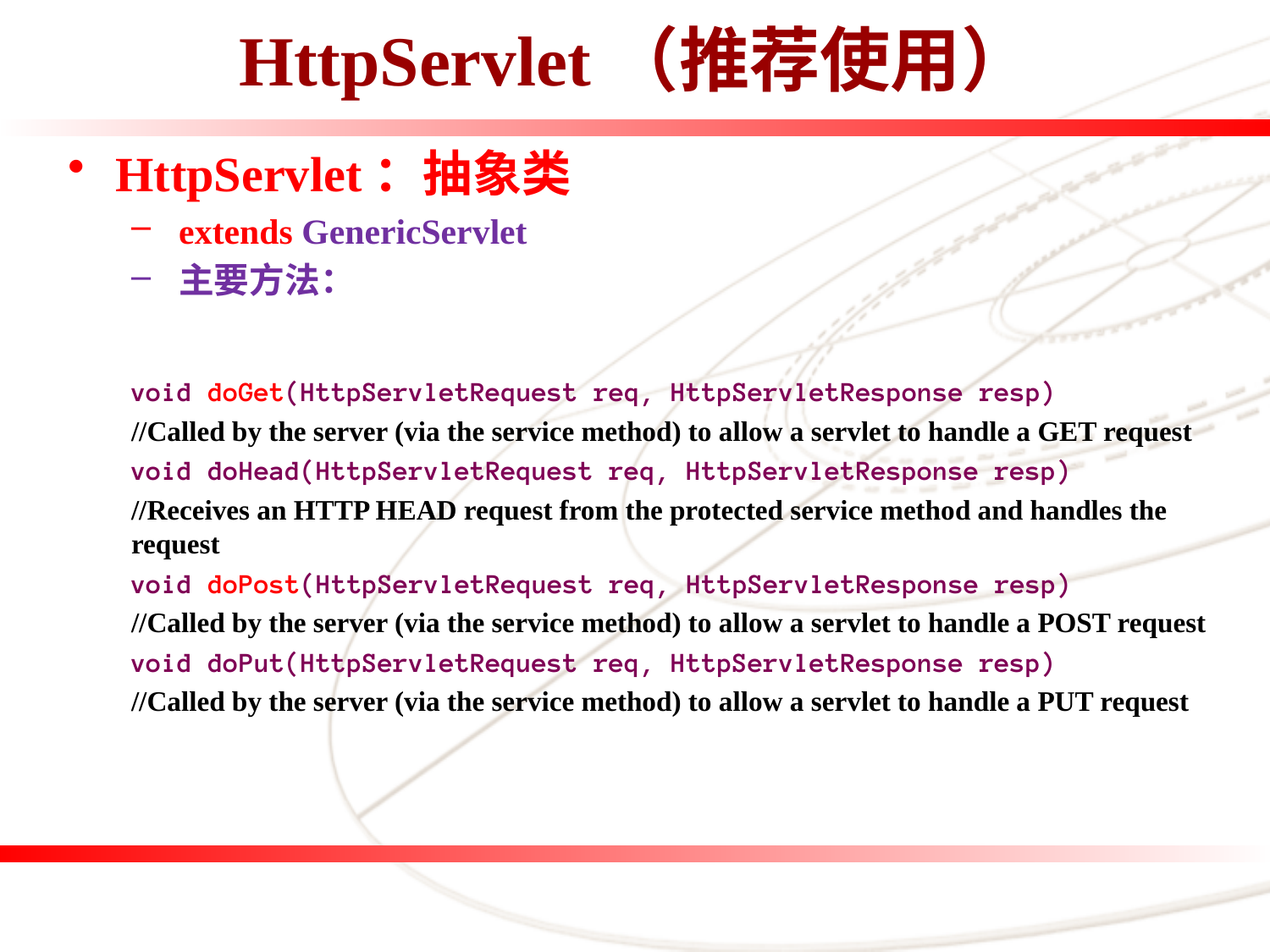

# HttpServlet（推荐使用）
HttpServlet：抽象类
extends GenericServlet
主要方法：

void doGet(HttpServletRequest req, HttpServletResponse resp)
//Called by the server (via the service method) to allow a servlet to handle a GET request
void doHead(HttpServletRequest req, HttpServletResponse resp)
//Receives an HTTP HEAD request from the protected service method and handles the request
void doPost(HttpServletRequest req, HttpServletResponse resp)
//Called by the server (via the service method) to allow a servlet to handle a POST request
void doPut(HttpServletRequest req, HttpServletResponse resp)
//Called by the server (via the service method) to allow a servlet to handle a PUT request